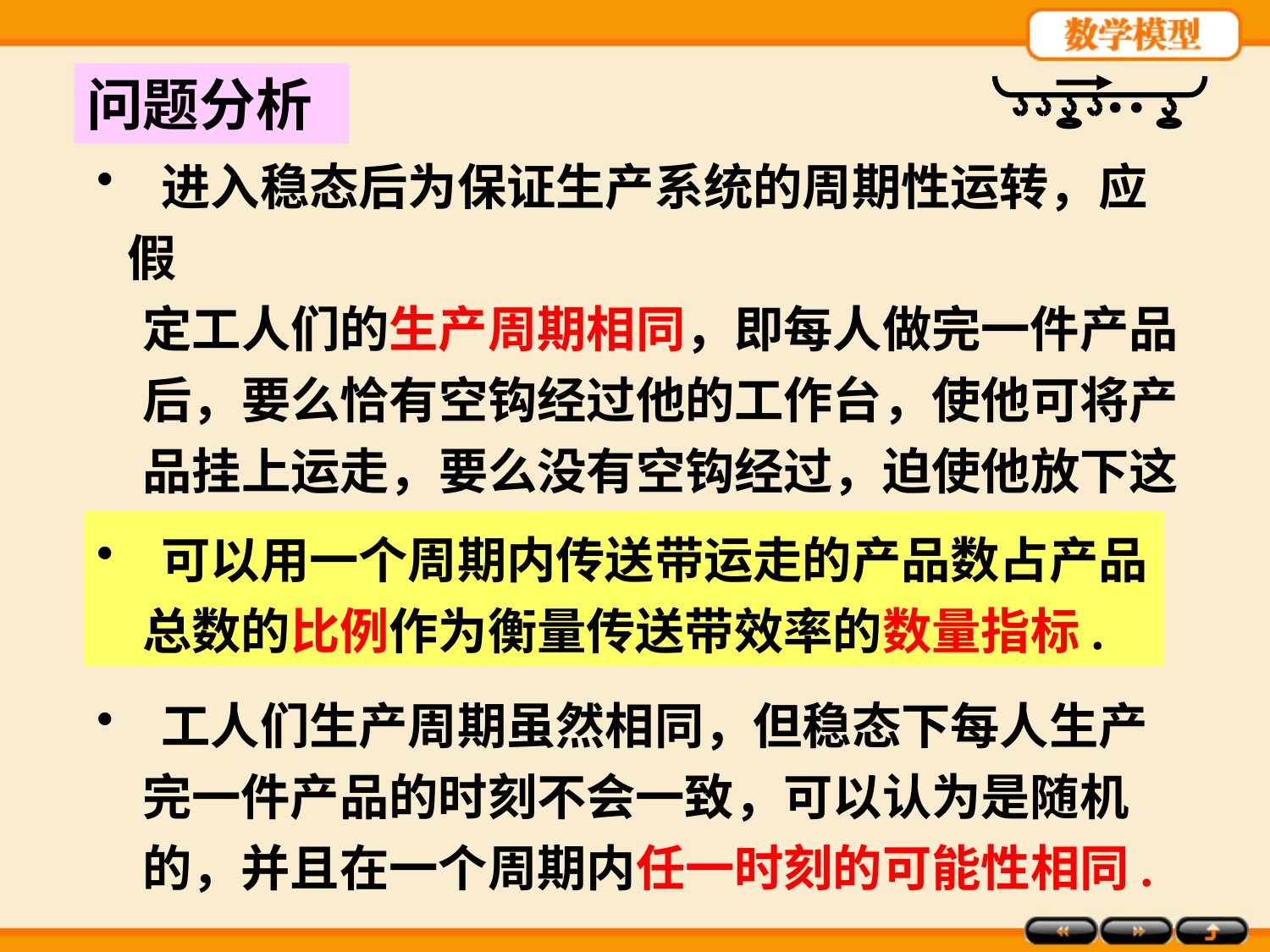

问题分析

  进入稳态后为保证生产系统的周期性运转，应假
   定工人们的生产周期相同，即每人做完一件产品
   后，要么恰有空钩经过他的工作台，使他可将产
   品挂上运走，要么没有空钩经过，迫使他放下这
   件产品并立即投入下件产品的生产.
  可以用一个周期内传送带运走的产品数占产品
   总数的比例作为衡量传送带效率的数量指标.
  工人们生产周期虽然相同，但稳态下每人生产
   完一件产品的时刻不会一致，可以认为是随机
   的，并且在一个周期内任一时刻的可能性相同.